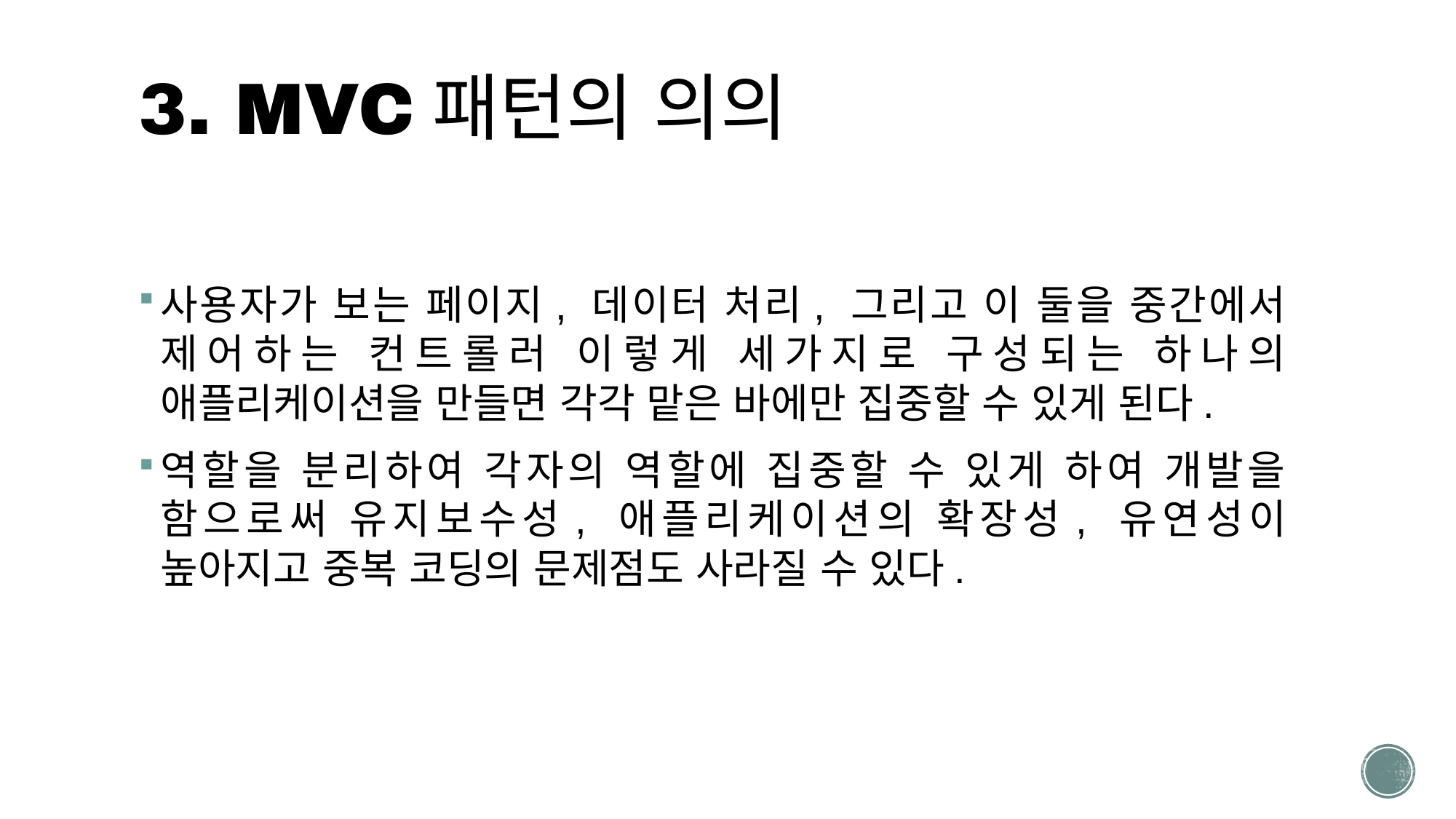

# 3. MVC패턴의 의의
사용자가 보는 페이지, 데이터 처리, 그리고 이 둘을 중간에서 제어하는 컨트롤러 이렇게 세가지로 구성되는 하나의 애플리케이션을 만들면 각각 맡은 바에만 집중할 수 있게 된다.
역할을 분리하여 각자의 역할에 집중할 수 있게 하여 개발을 함으로써 유지보수성, 애플리케이션의 확장성, 유연성이 높아지고 중복 코딩의 문제점도 사라질 수 있다.